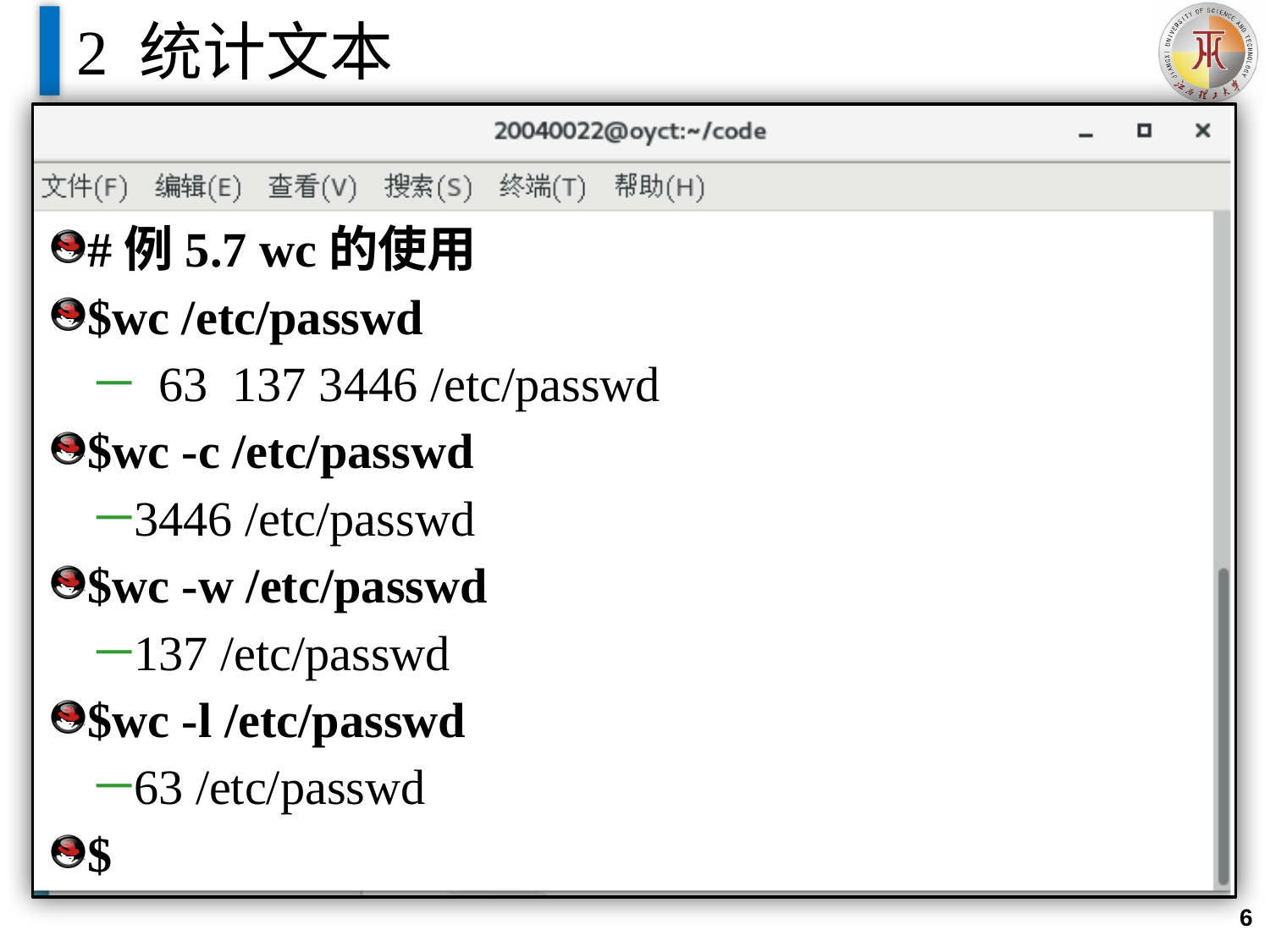

# 2 统计文本
#例5.7 wc的使用
$wc /etc/passwd
  63  137 3446 /etc/passwd
$wc -c /etc/passwd
3446 /etc/passwd
$wc -w /etc/passwd
137 /etc/passwd
$wc -l /etc/passwd
63 /etc/passwd
$
6